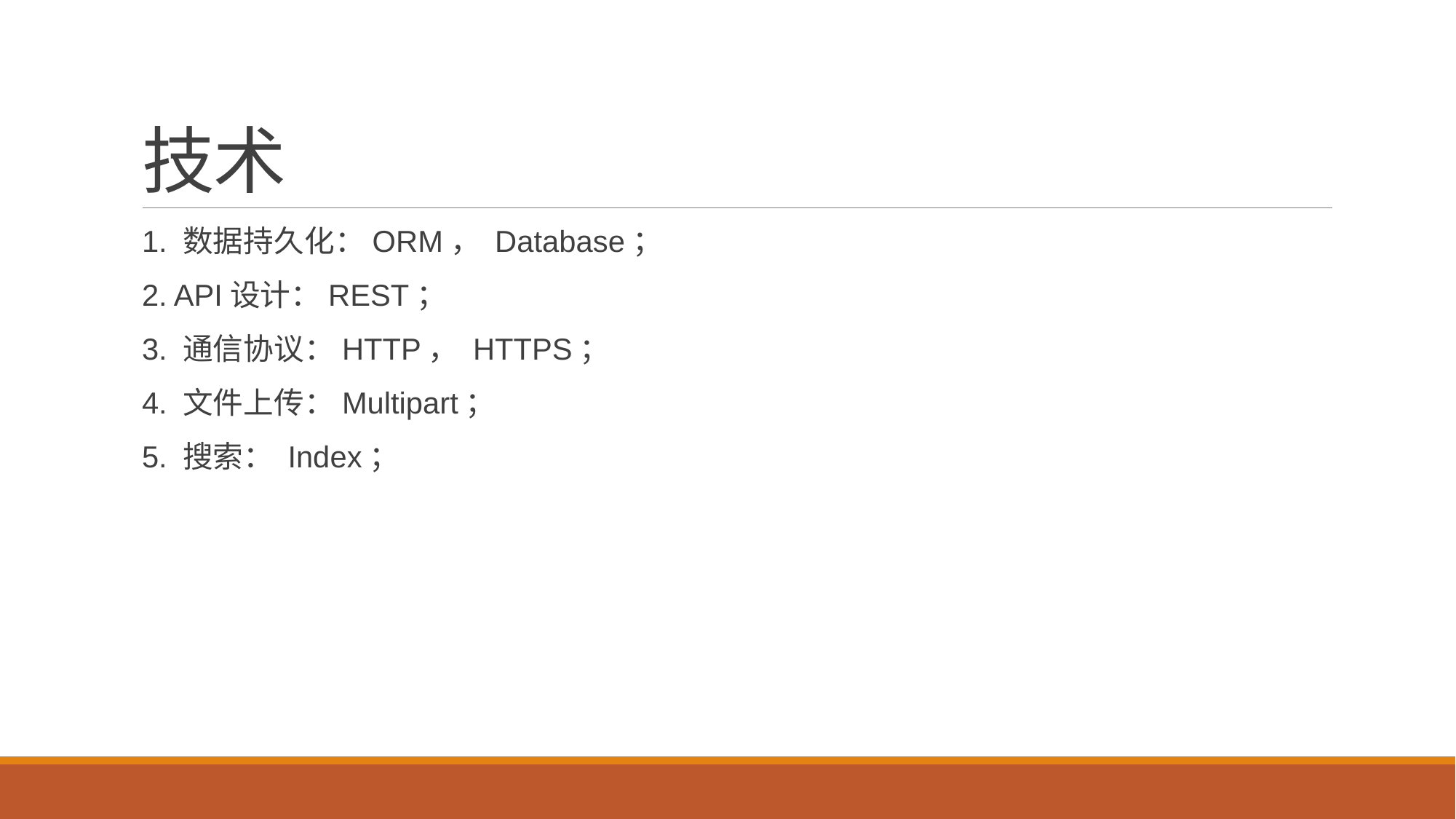

# 技术
1. 数据持久化：ORM， Database；
2. API设计：REST；
3. 通信协议：HTTP， HTTPS；
4. 文件上传：Multipart；
5. 搜索： Index；